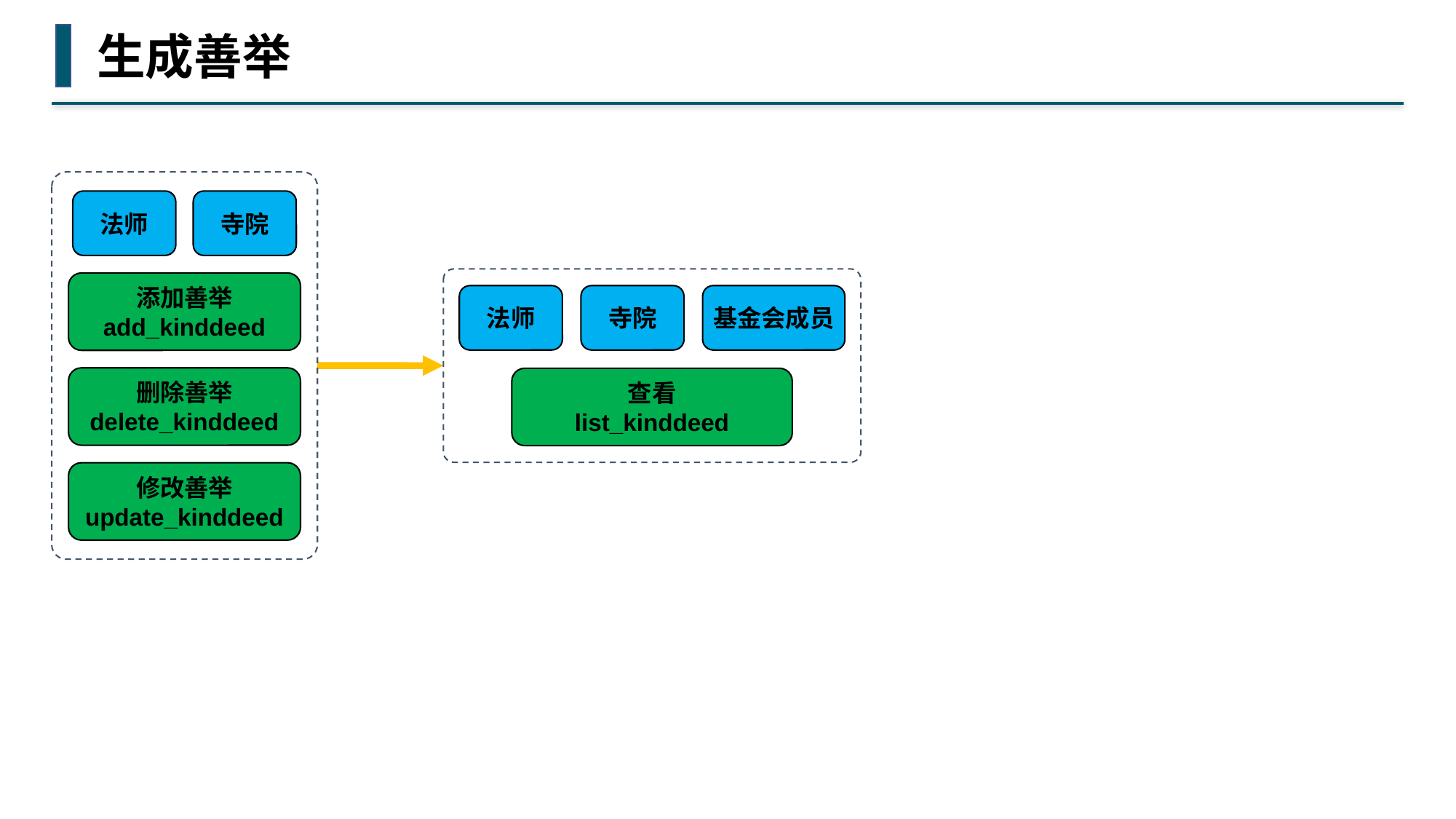

生成善举

法师
寺院
添加善举
add_kinddeed
删除善举
delete_kinddeed
修改善举
update_kinddeed

法师
寺院
基金会成员
查看
list_kinddeed